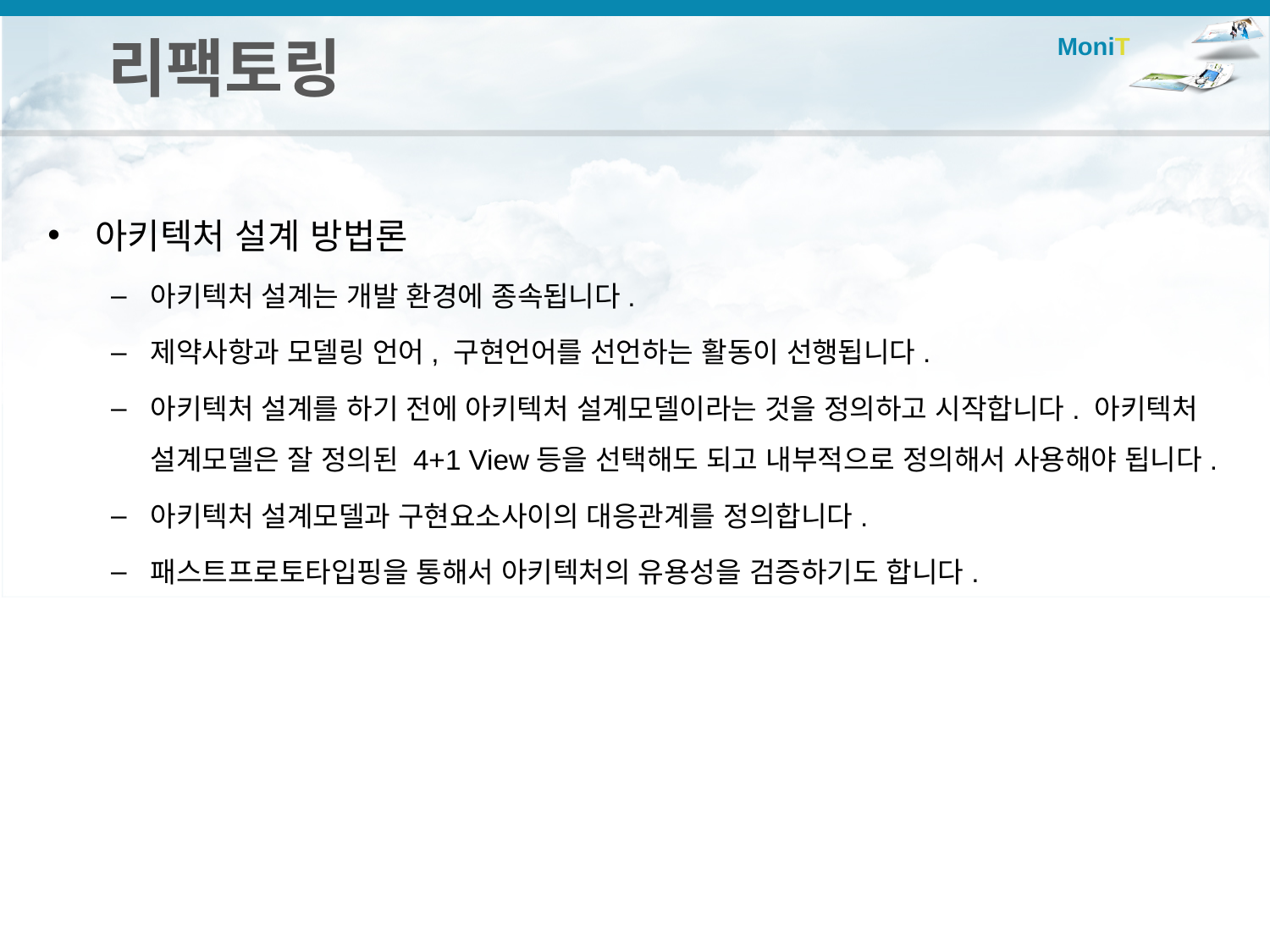

# 리팩토링
아키텍처 설계 방법론
아키텍처 설계는 개발 환경에 종속됩니다.
제약사항과 모델링 언어, 구현언어를 선언하는 활동이 선행됩니다.
아키텍처 설계를 하기 전에 아키텍처 설계모델이라는 것을 정의하고 시작합니다. 아키텍처 설계모델은 잘 정의된 4+1 View등을 선택해도 되고 내부적으로 정의해서 사용해야 됩니다.
아키텍처 설계모델과 구현요소사이의 대응관계를 정의합니다.
패스트프로토타입핑을 통해서 아키텍처의 유용성을 검증하기도 합니다.